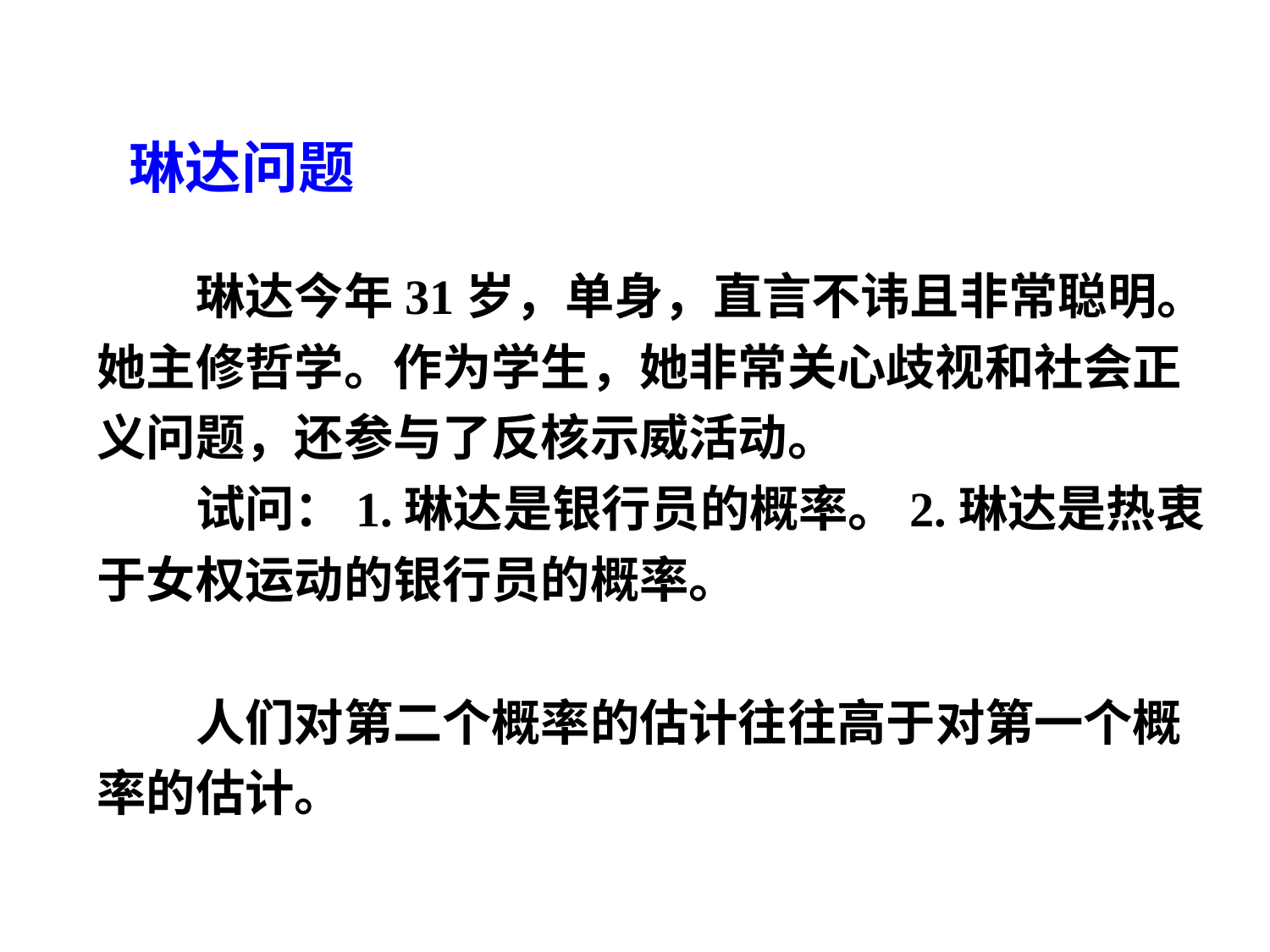

琳达问题
　　琳达今年31岁，单身，直言不讳且非常聪明。她主修哲学。作为学生，她非常关心歧视和社会正义问题，还参与了反核示威活动。
　　试问：1.琳达是银行员的概率。2.琳达是热衷于女权运动的银行员的概率。

　　人们对第二个概率的估计往往高于对第一个概率的估计。